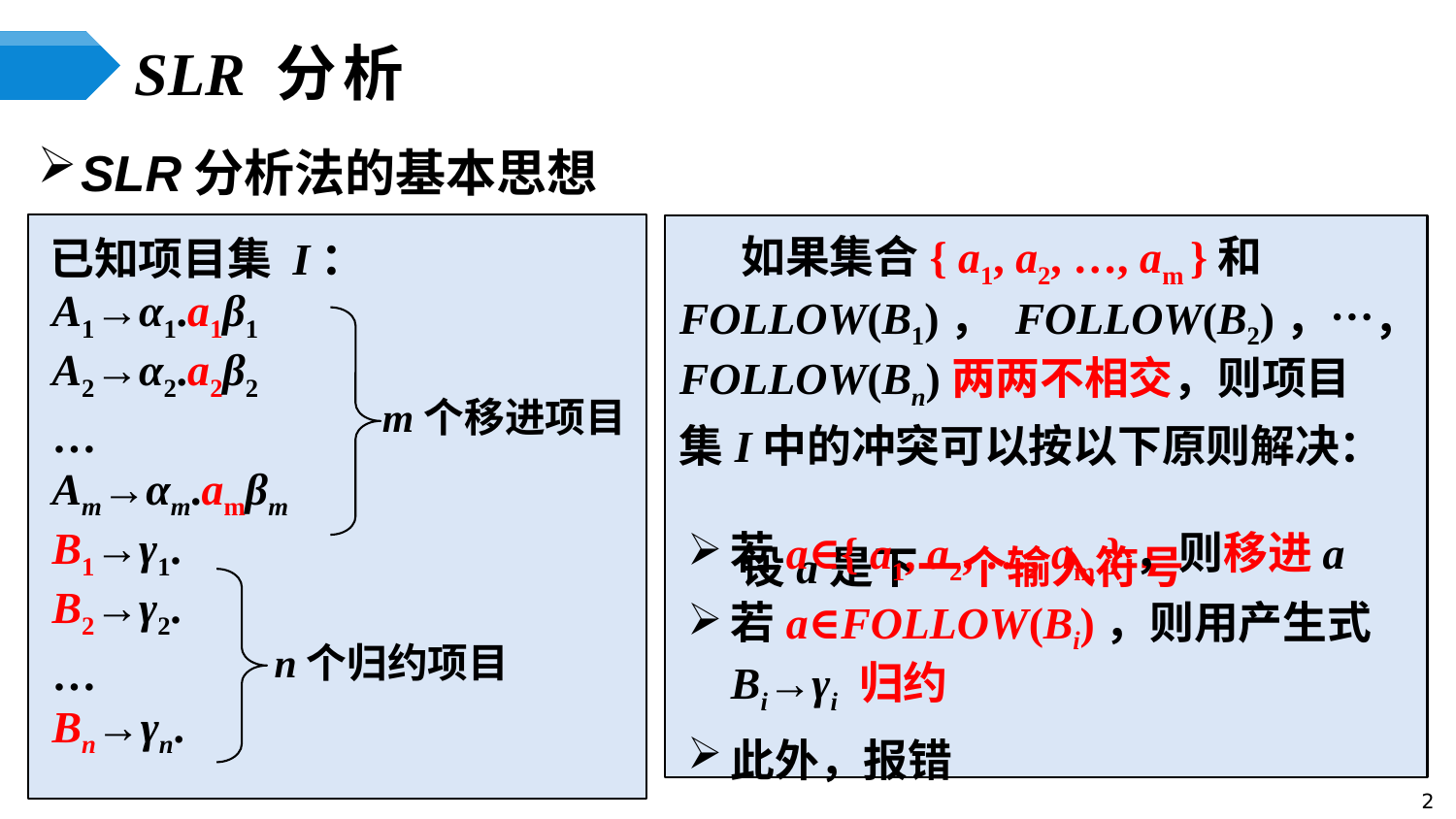

# SLR 分析
SLR分析法的基本思想

     如果集合{ a1, a2, …, am }和FOLLOW(B1)， FOLLOW(B2)，…，FOLLOW(Bn)两两不相交，则项目   集I中的冲突可以按以下原则解决：
     设a是下一个输入符号

   已知项目集 I：
	A1→α1.a1β1
	A2→α2.a2β2
	…
	Am→αm.amβm
	B1→γ1.
	B2→γ2.
	…
	Bn→γn.

m个移进项目
若a∈{ a1, a2, …, am }，则移进a
若a∈FOLLOW(Bi)，则用产生式 Bi→γi 归约
此外，报错

n个归约项目
2